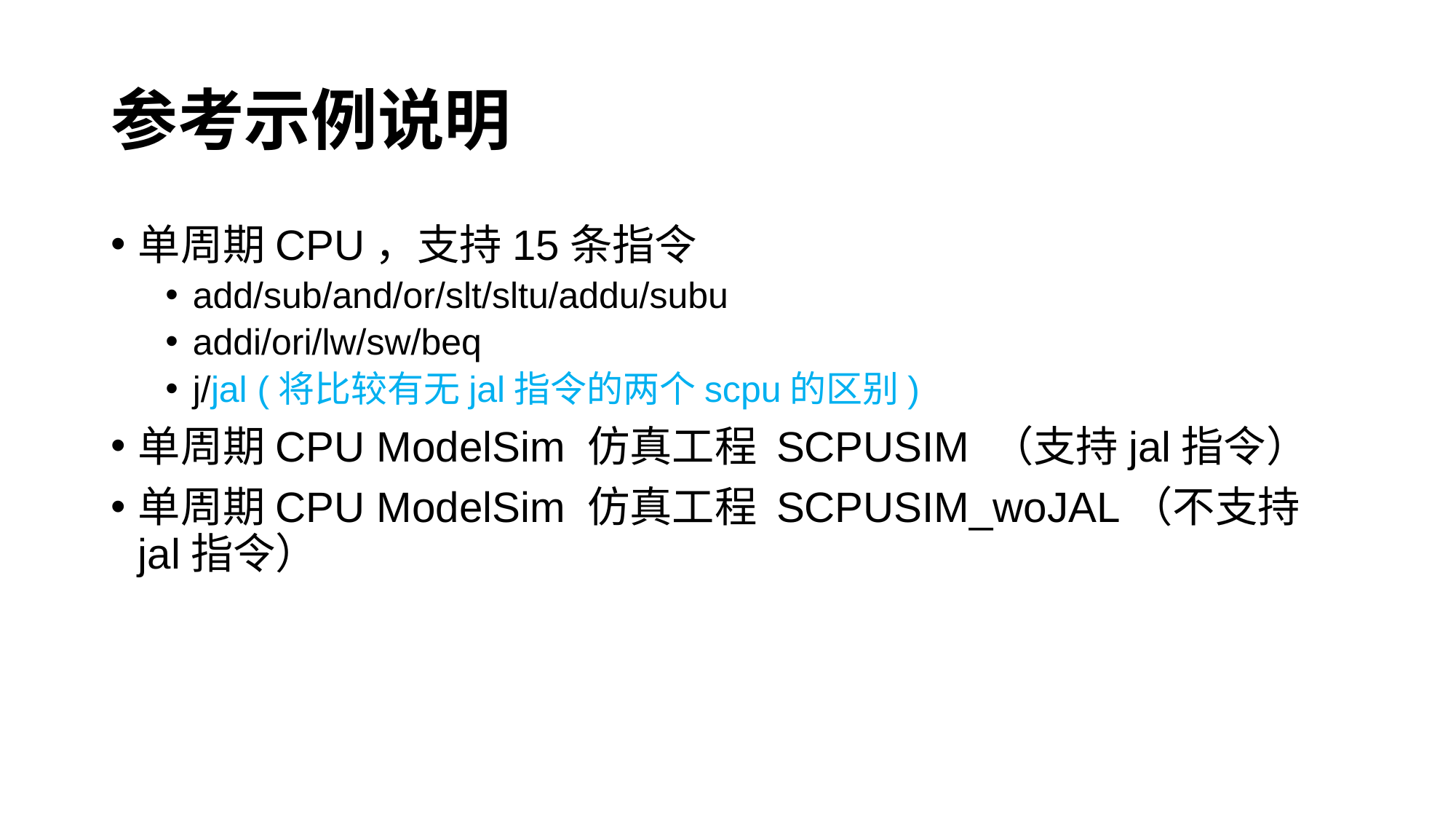

# 参考示例说明
单周期CPU，支持15条指令
add/sub/and/or/slt/sltu/addu/subu
addi/ori/lw/sw/beq
j/jal (将比较有无jal指令的两个scpu的区别)
单周期CPU ModelSim 仿真工程 SCPUSIM （支持jal指令）
单周期CPU ModelSim 仿真工程 SCPUSIM_woJAL（不支持jal指令）